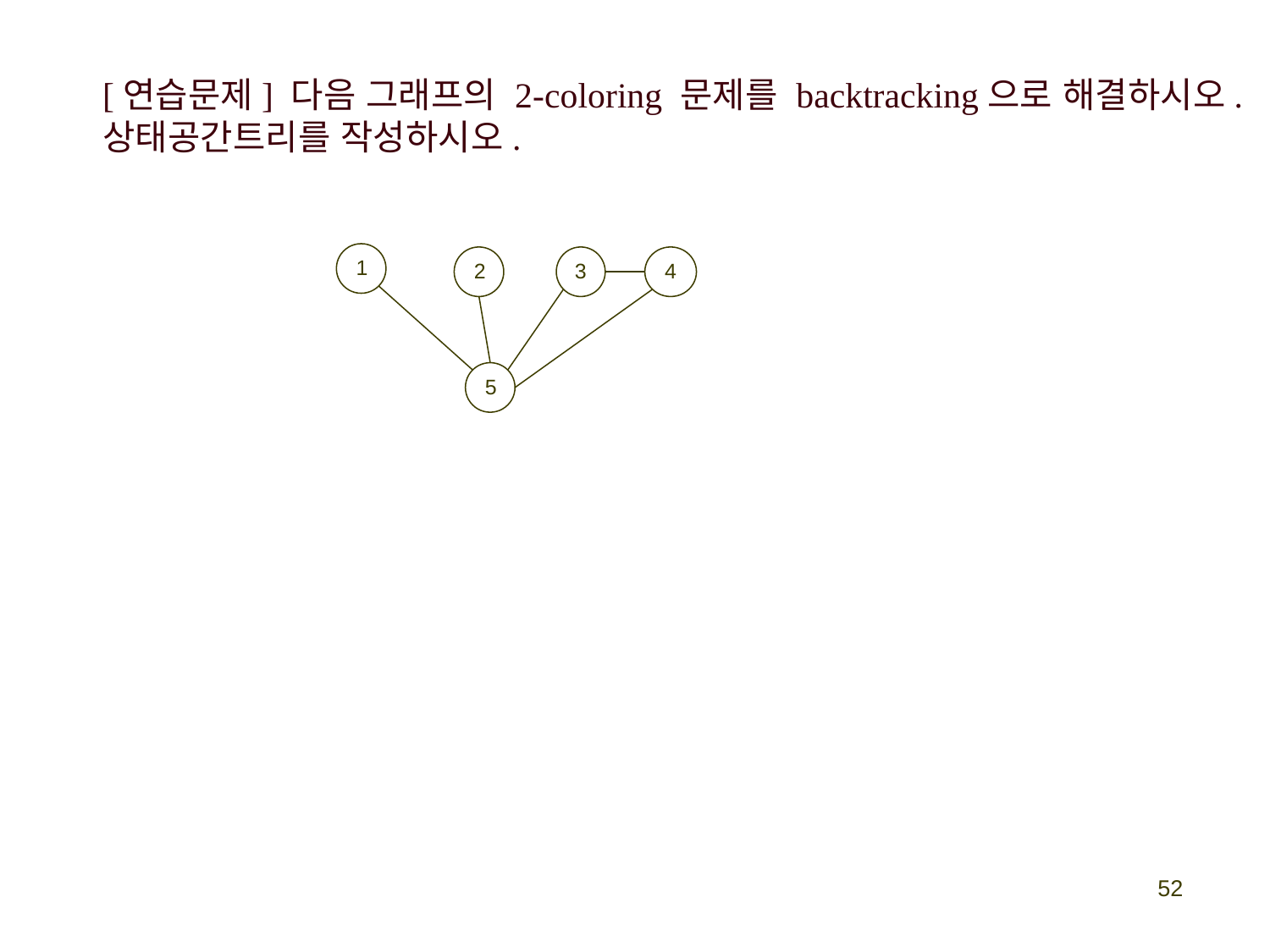

[연습문제] 다음 그래프의 2-coloring 문제를 backtracking으로 해결하시오.
상태공간트리를 작성하시오.
1
2
3
4
5
52